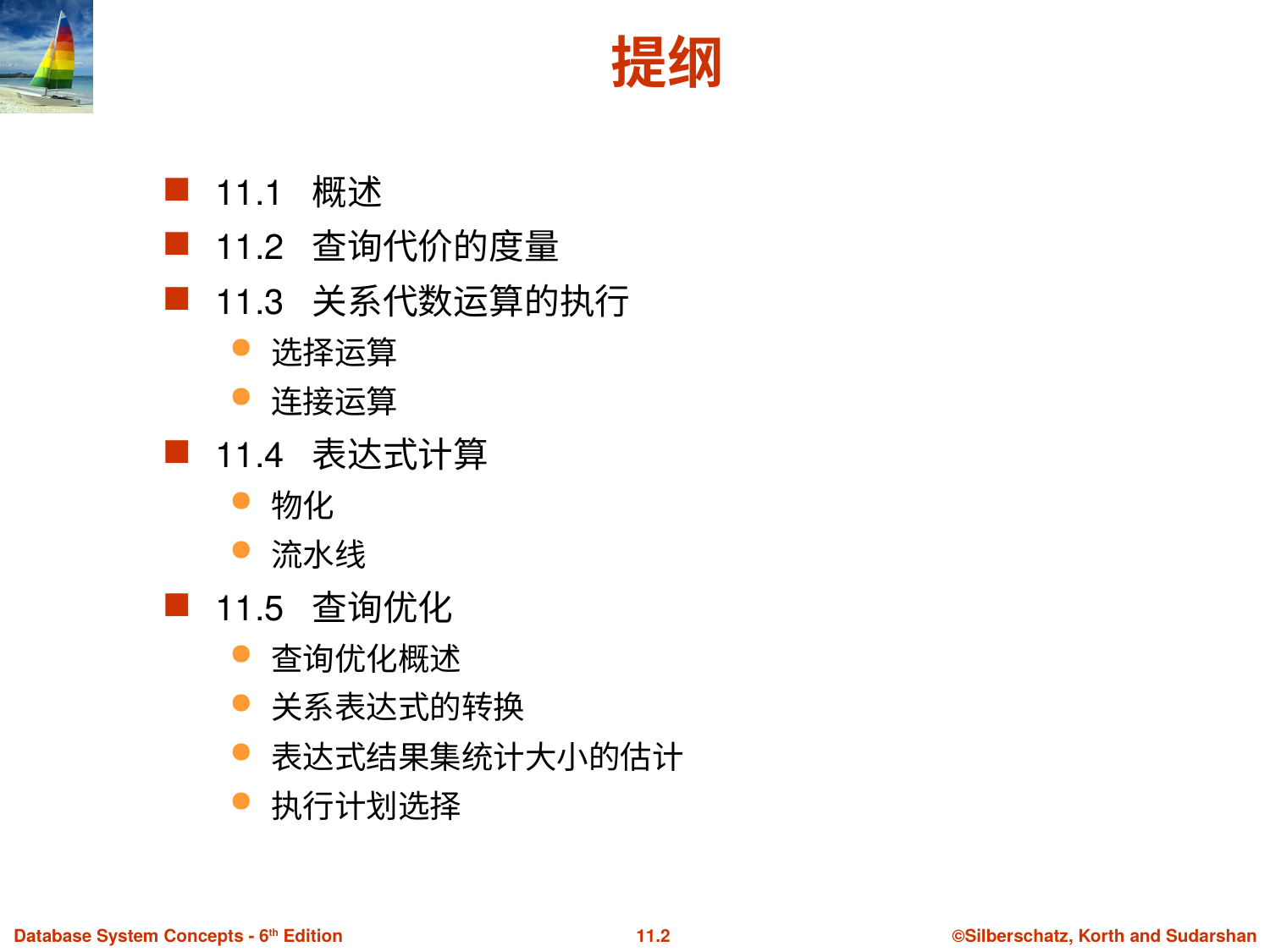

# 提纲
11.1  概述
11.2  查询代价的度量
11.3  关系代数运算的执行
选择运算
连接运算
11.4  表达式计算
物化
流水线
11.5  查询优化
查询优化概述
关系表达式的转换
表达式结果集统计大小的估计
执行计划选择